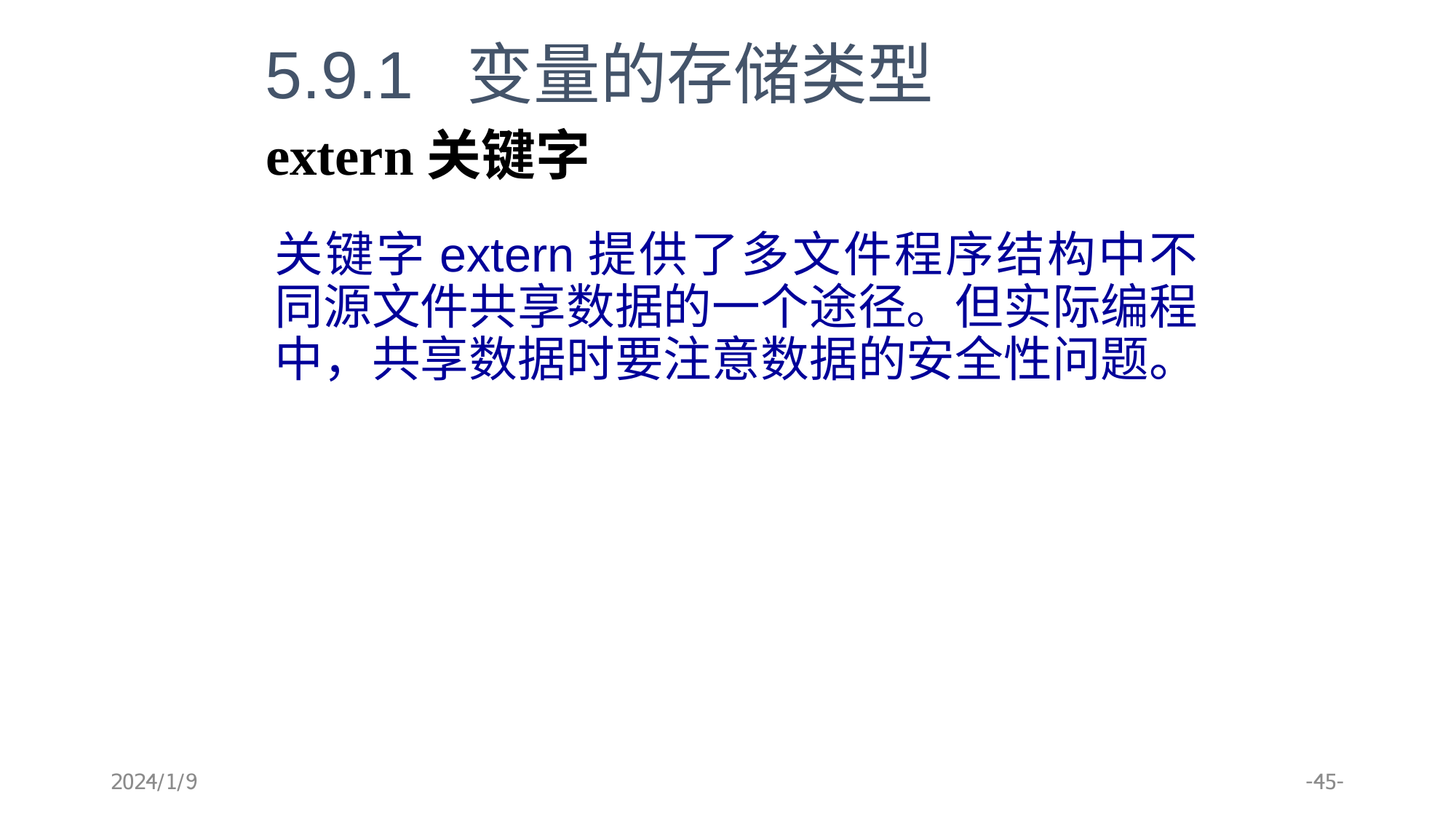

5.9.1  变量的存储类型
# extern关键字
关键字extern提供了多文件程序结构中不同源文件共享数据的一个途径。但实际编程中，共享数据时要注意数据的安全性问题。
2024/1/9
-45-